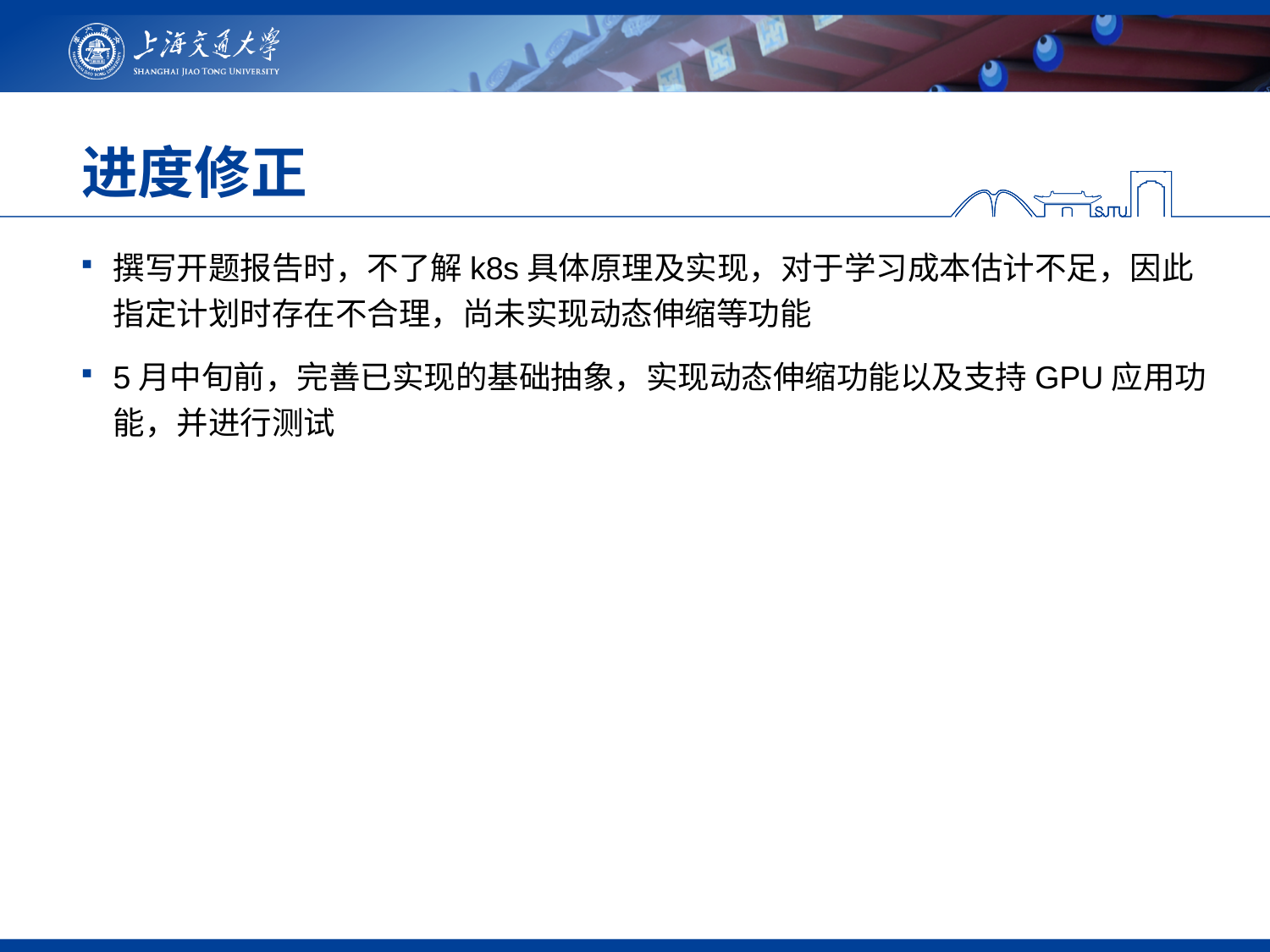

# 进度修正
撰写开题报告时，不了解k8s具体原理及实现，对于学习成本估计不足，因此指定计划时存在不合理，尚未实现动态伸缩等功能
5月中旬前，完善已实现的基础抽象，实现动态伸缩功能以及支持GPU应用功能，并进行测试